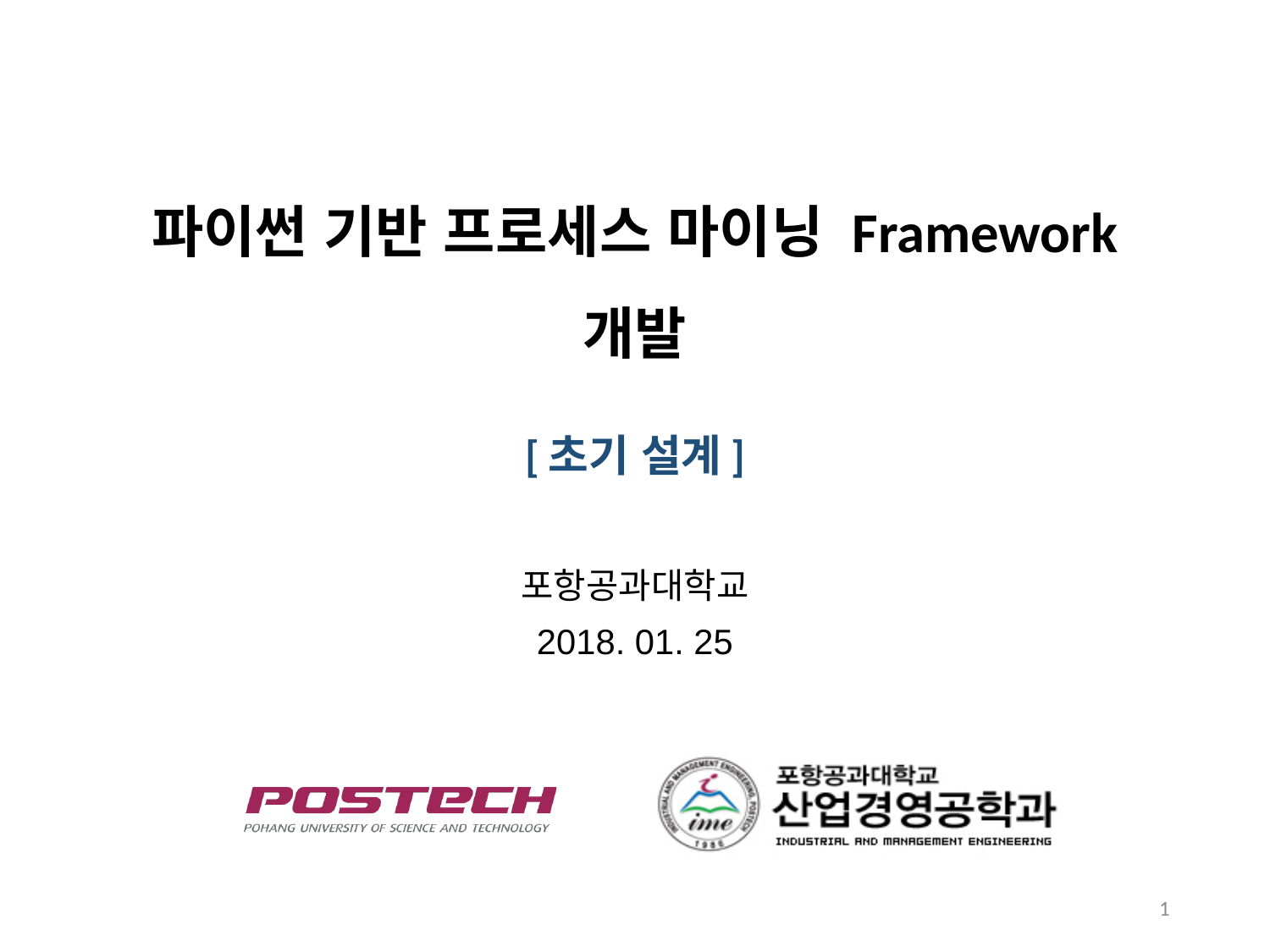

# 파이썬 기반 프로세스 마이닝 Framework 개발 [초기 설계]
포항공과대학교
2018. 01. 25
1